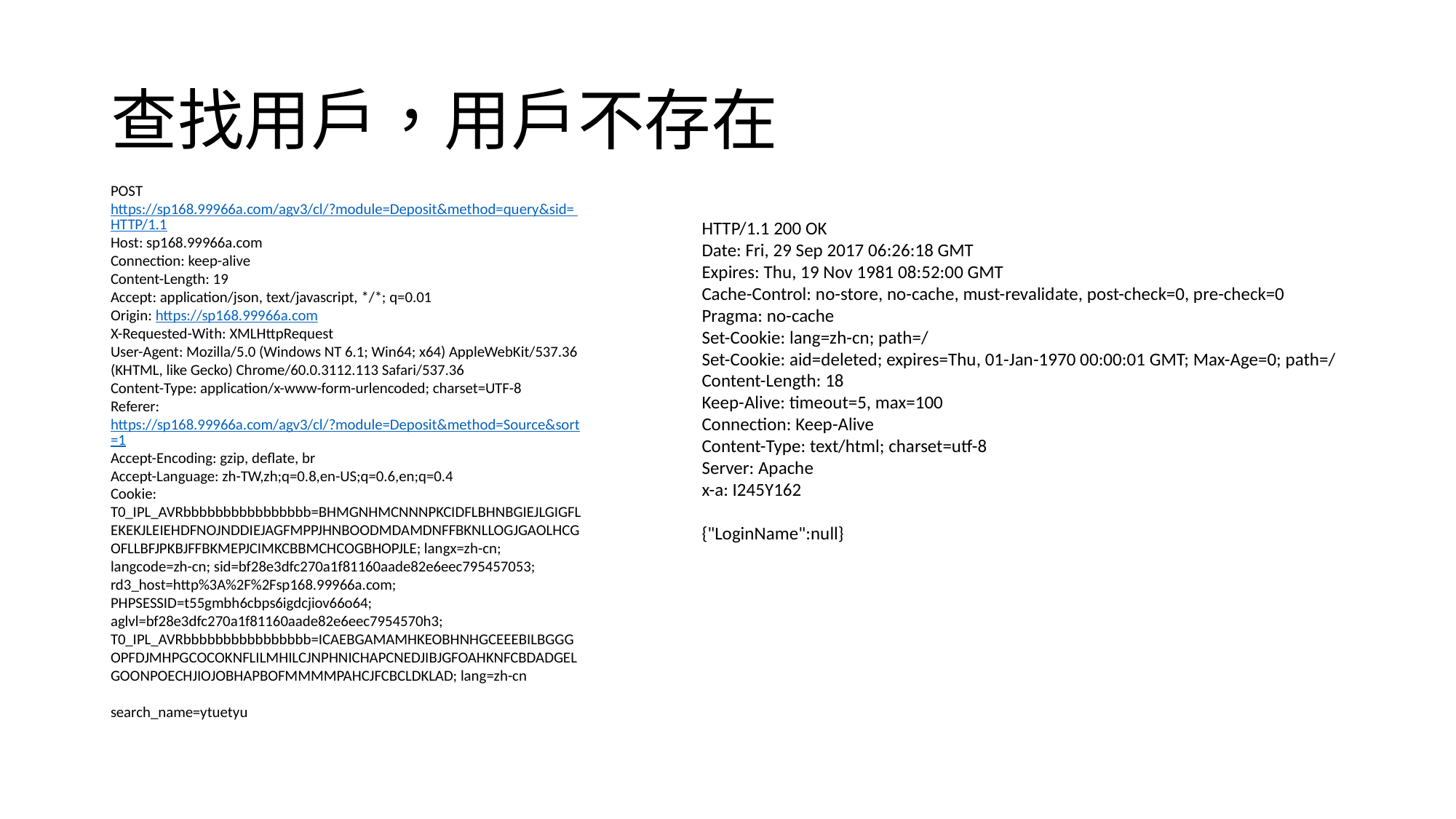

# 查找用户，用户不存在
POST https://sp168.99966a.com/agv3/cl/?module=Deposit&method=query&sid= HTTP/1.1
Host: sp168.99966a.com
Connection: keep-alive
Content-Length: 19
Accept: application/json, text/javascript, */*; q=0.01
Origin: https://sp168.99966a.com
X-Requested-With: XMLHttpRequest
User-Agent: Mozilla/5.0 (Windows NT 6.1; Win64; x64) AppleWebKit/537.36 (KHTML, like Gecko) Chrome/60.0.3112.113 Safari/537.36
Content-Type: application/x-www-form-urlencoded; charset=UTF-8
Referer: https://sp168.99966a.com/agv3/cl/?module=Deposit&method=Source&sort=1
Accept-Encoding: gzip, deflate, br
Accept-Language: zh-TW,zh;q=0.8,en-US;q=0.6,en;q=0.4
Cookie: T0_IPL_AVRbbbbbbbbbbbbbbbb=BHMGNHMCNNNPKCIDFLBHNBGIEJLGIGFLEKEKJLEIEHDFNOJNDDIEJAGFMPPJHNBOODMDAMDNFFBKNLLOGJGAOLHCGOFLLBFJPKBJFFBKMEPJCIMKCBBMCHCOGBHOPJLE; langx=zh-cn; langcode=zh-cn; sid=bf28e3dfc270a1f81160aade82e6eec795457053; rd3_host=http%3A%2F%2Fsp168.99966a.com; PHPSESSID=t55gmbh6cbps6igdcjiov66o64; aglvl=bf28e3dfc270a1f81160aade82e6eec7954570h3; T0_IPL_AVRbbbbbbbbbbbbbbbb=ICAEBGAMAMHKEOBHNHGCEEEBILBGGGOPFDJMHPGCOCOKNFLILMHILCJNPHNICHAPCNEDJIBJGFOAHKNFCBDADGELGOONPOECHJIOJOBHAPBOFMMMMPAHCJFCBCLDKLAD; lang=zh-cn

search_name=ytuetyu

HTTP/1.1 200 OK
Date: Fri, 29 Sep 2017 06:26:18 GMT
Expires: Thu, 19 Nov 1981 08:52:00 GMT
Cache-Control: no-store, no-cache, must-revalidate, post-check=0, pre-check=0
Pragma: no-cache
Set-Cookie: lang=zh-cn; path=/
Set-Cookie: aid=deleted; expires=Thu, 01-Jan-1970 00:00:01 GMT; Max-Age=0; path=/
Content-Length: 18
Keep-Alive: timeout=5, max=100
Connection: Keep-Alive
Content-Type: text/html; charset=utf-8
Server: Apache
x-a: I245Y162

{"LoginName":null}